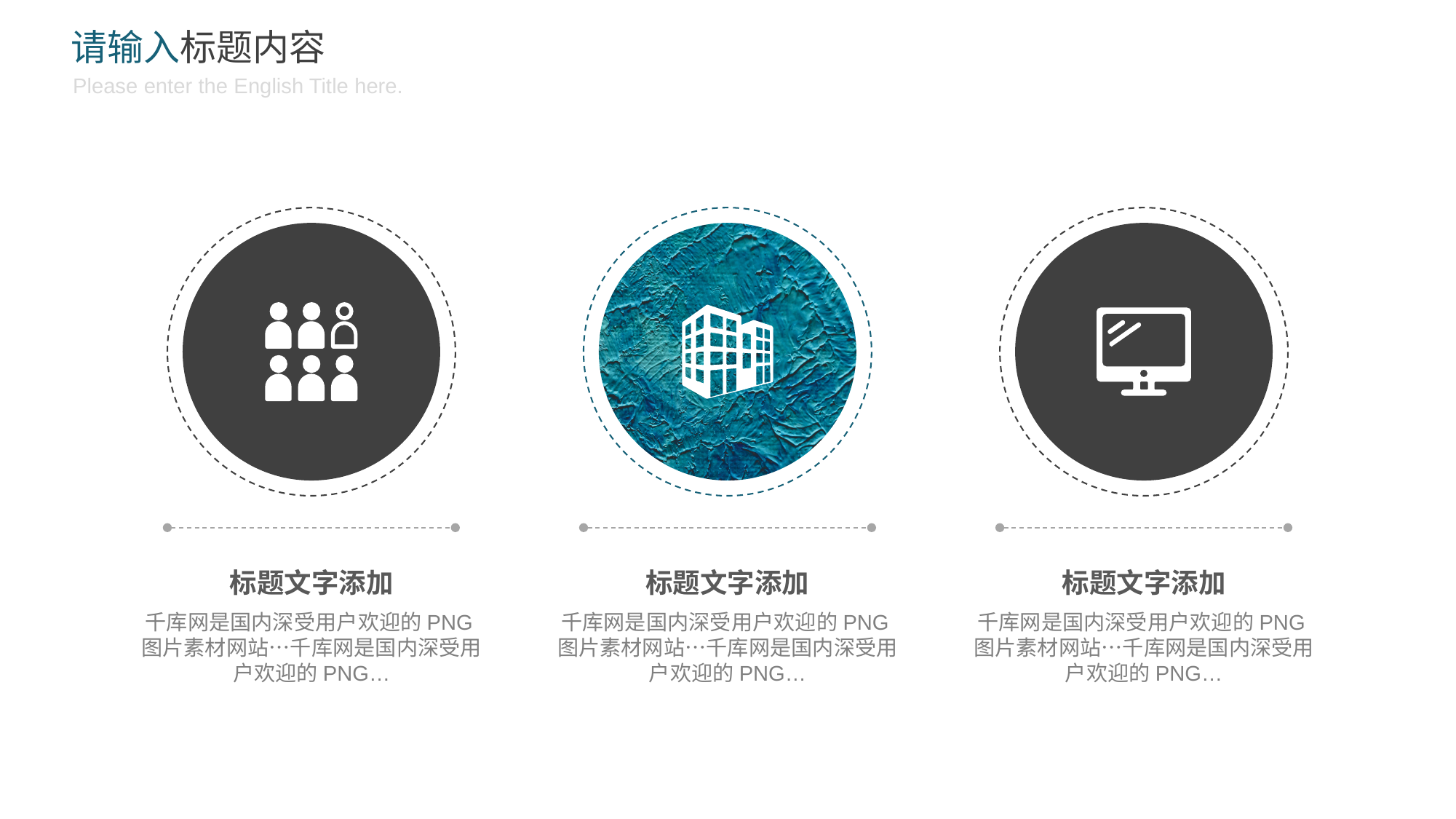

请输入标题内容
Please enter the English Title here.

标题文字添加
标题文字添加
标题文字添加
千库网是国内深受用户欢迎的PNG图片素材网站…千库网是国内深受用户欢迎的PNG…

千库网是国内深受用户欢迎的PNG图片素材网站…千库网是国内深受用户欢迎的PNG…

千库网是国内深受用户欢迎的PNG图片素材网站…千库网是国内深受用户欢迎的PNG…